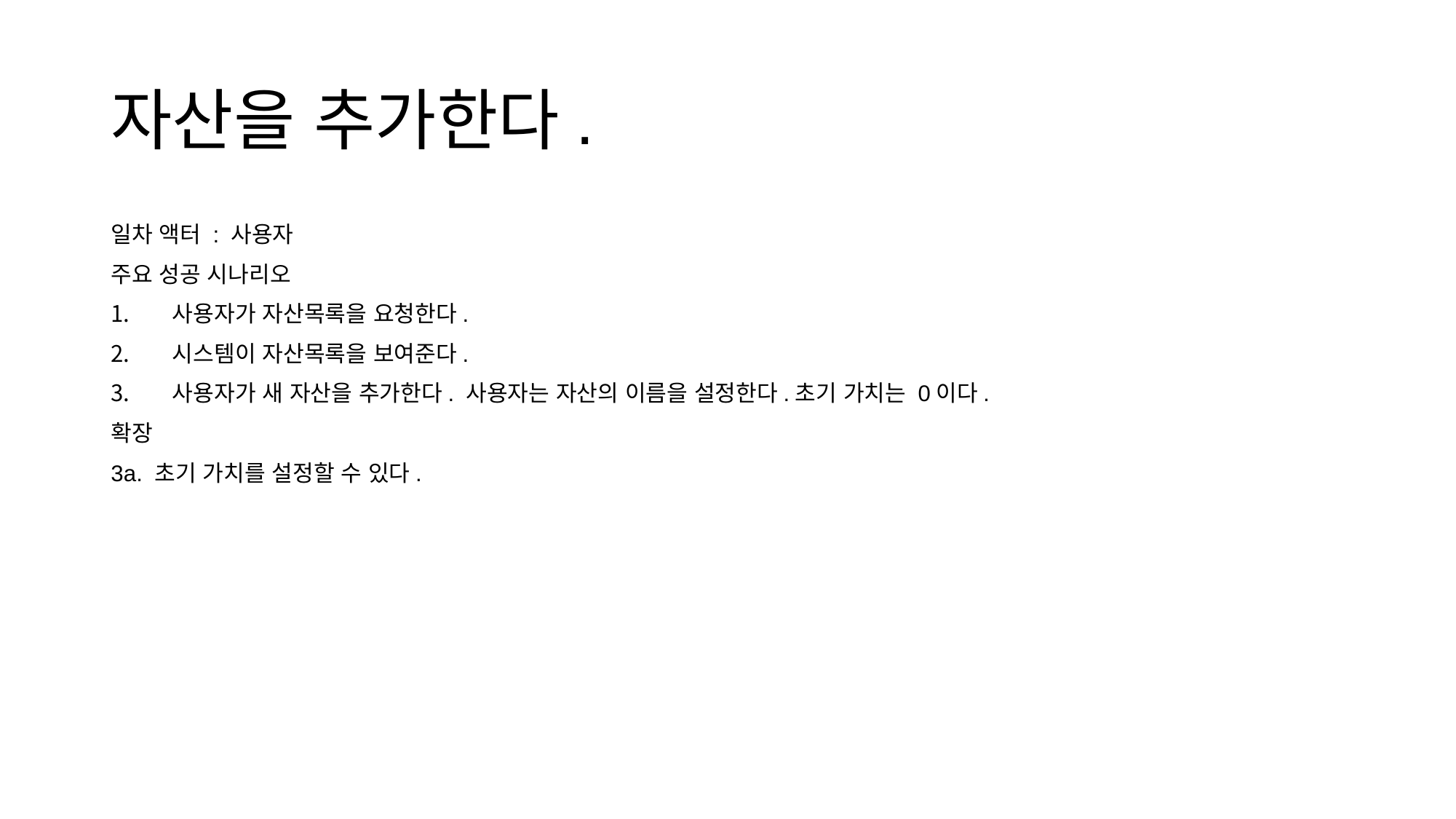

# 자산을 추가한다.
일차 액터 : 사용자
주요 성공 시나리오
사용자가 자산목록을 요청한다.
시스템이 자산목록을 보여준다.
사용자가 새 자산을 추가한다. 사용자는 자산의 이름을 설정한다.초기 가치는 0이다.
확장
3a. 초기 가치를 설정할 수 있다.